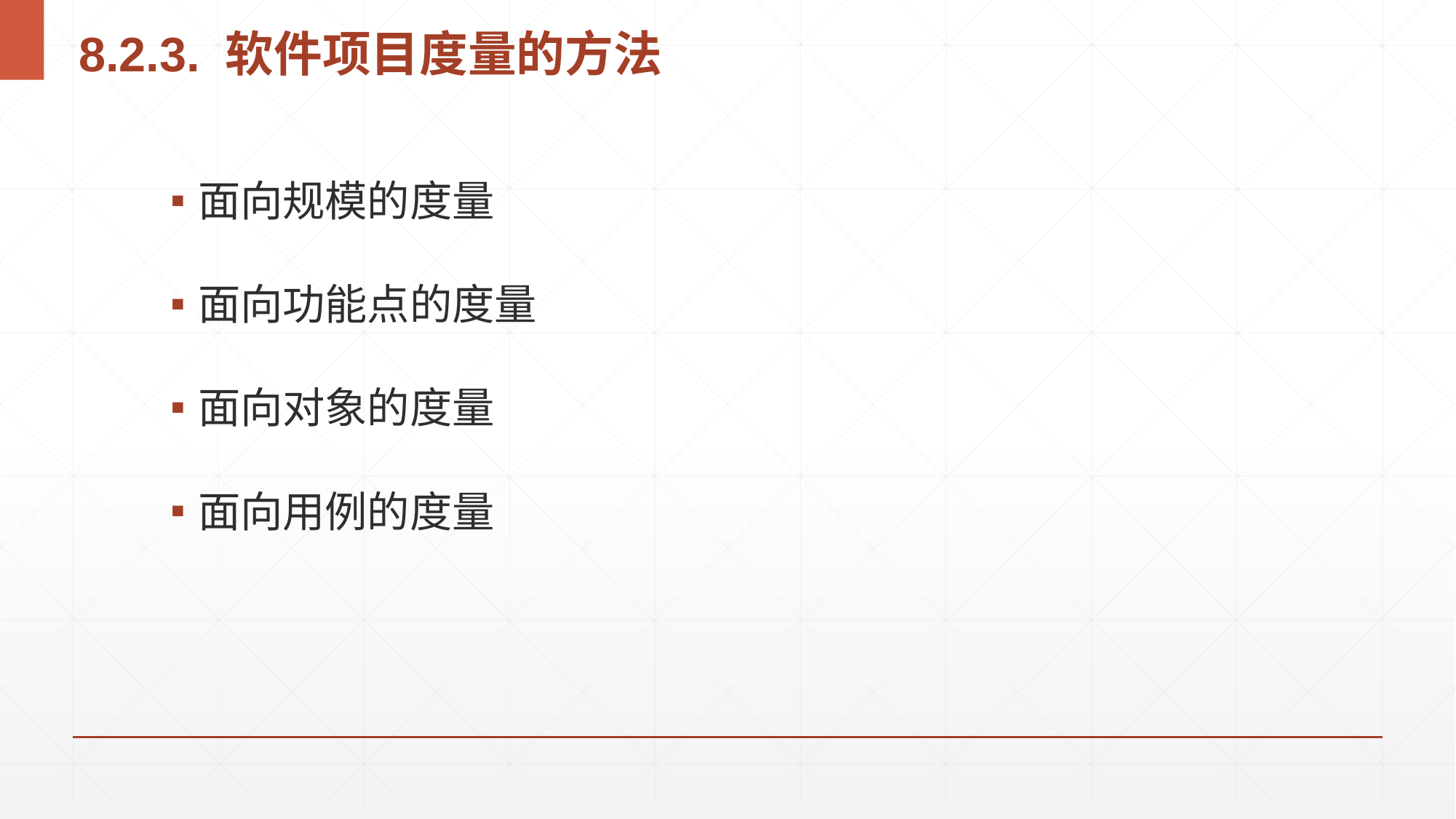

# 8.2.3. 软件项目度量的方法
面向规模的度量
面向功能点的度量
面向对象的度量
面向用例的度量